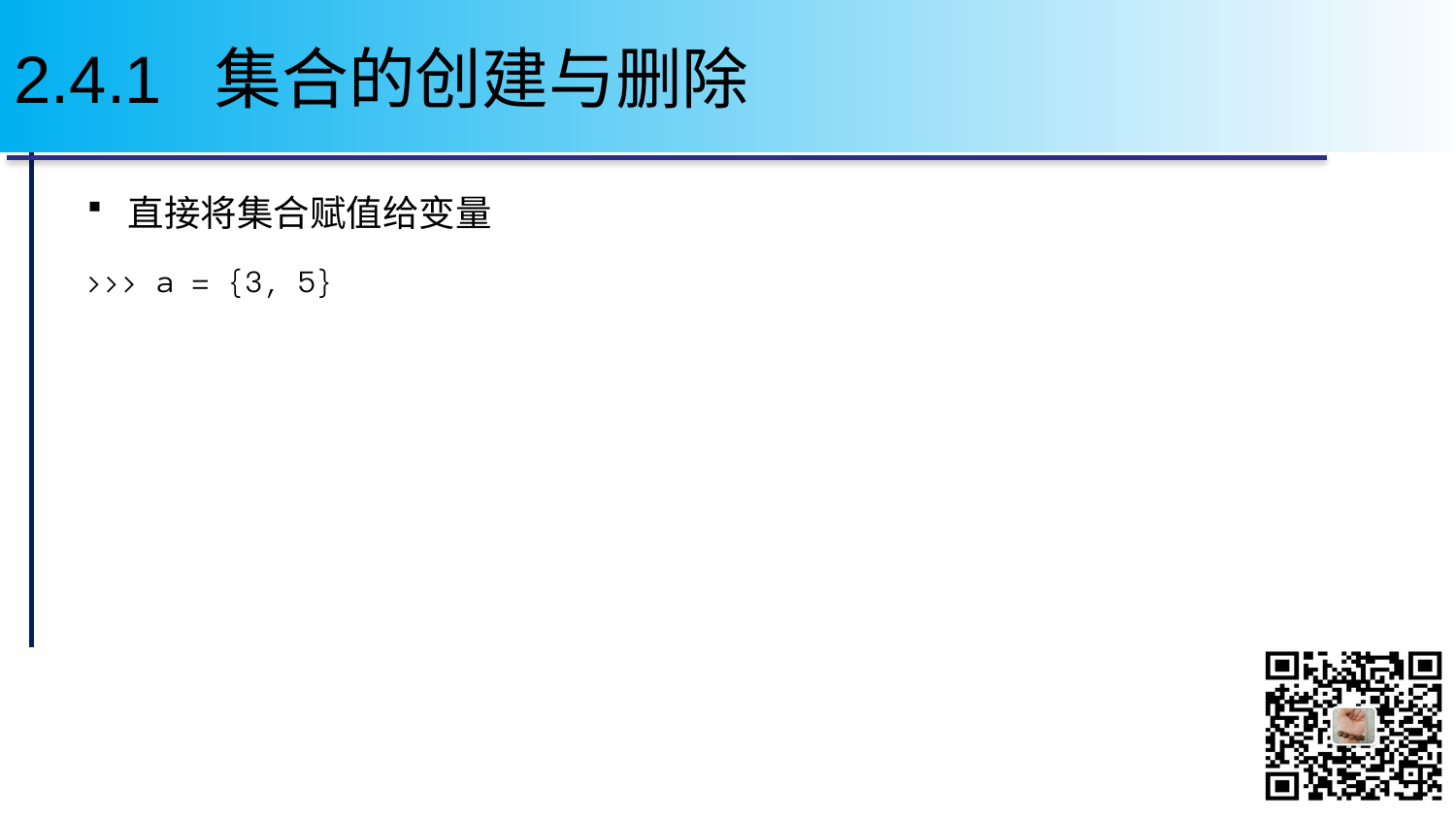

# 2.4.1  集合的创建与删除
直接将集合赋值给变量

>>> a = {3, 5}